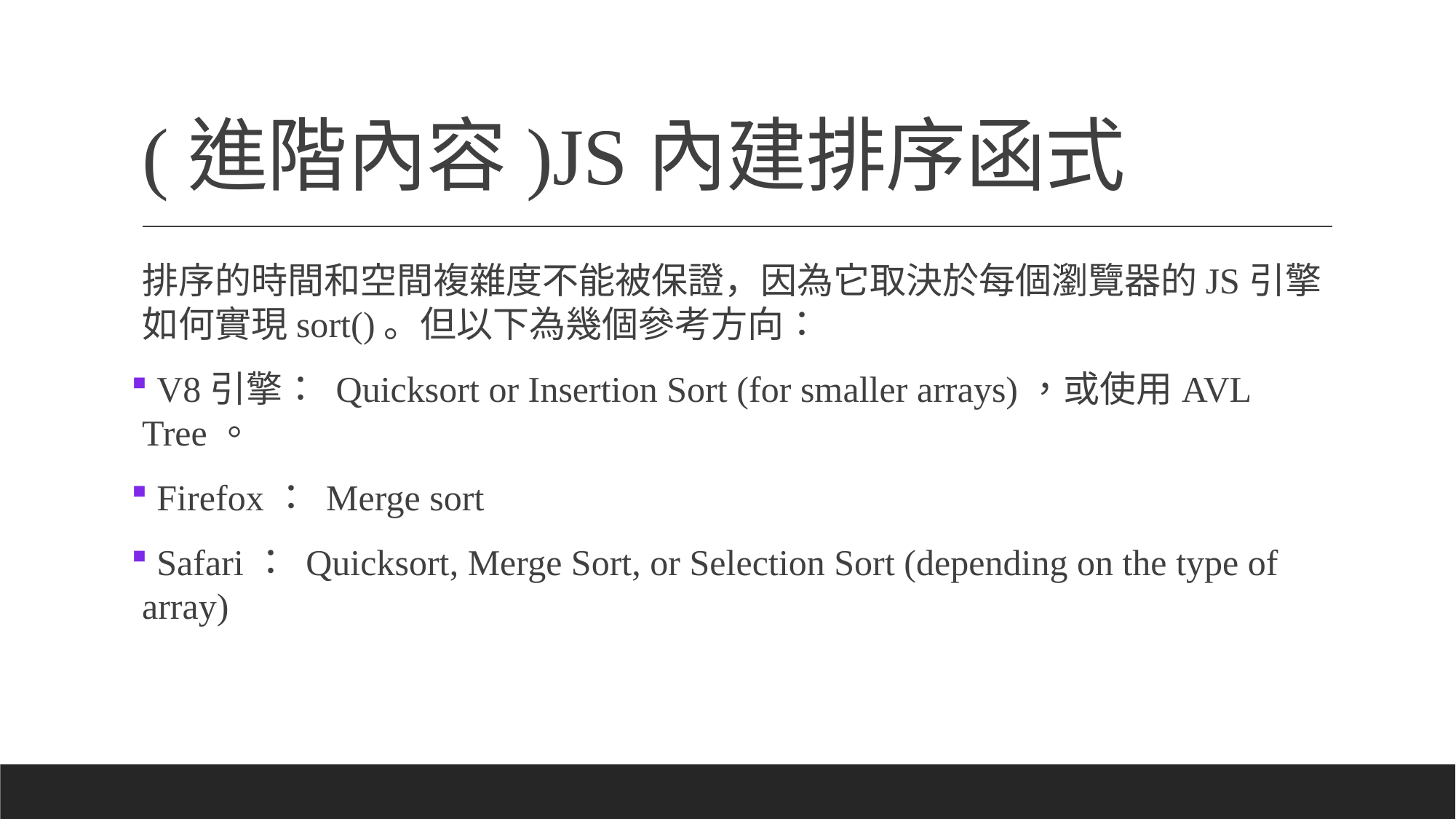

# (進階內容)JS內建排序函式
排序的時間和空間複雜度不能被保證，因為它取決於每個瀏覽器的JS引擎如何實現sort()。但以下為幾個參考方向：
 V8引擎： Quicksort or Insertion Sort (for smaller arrays)，或使用AVL Tree。
 Firefox： Merge sort
 Safari： Quicksort, Merge Sort, or Selection Sort (depending on the type of array)